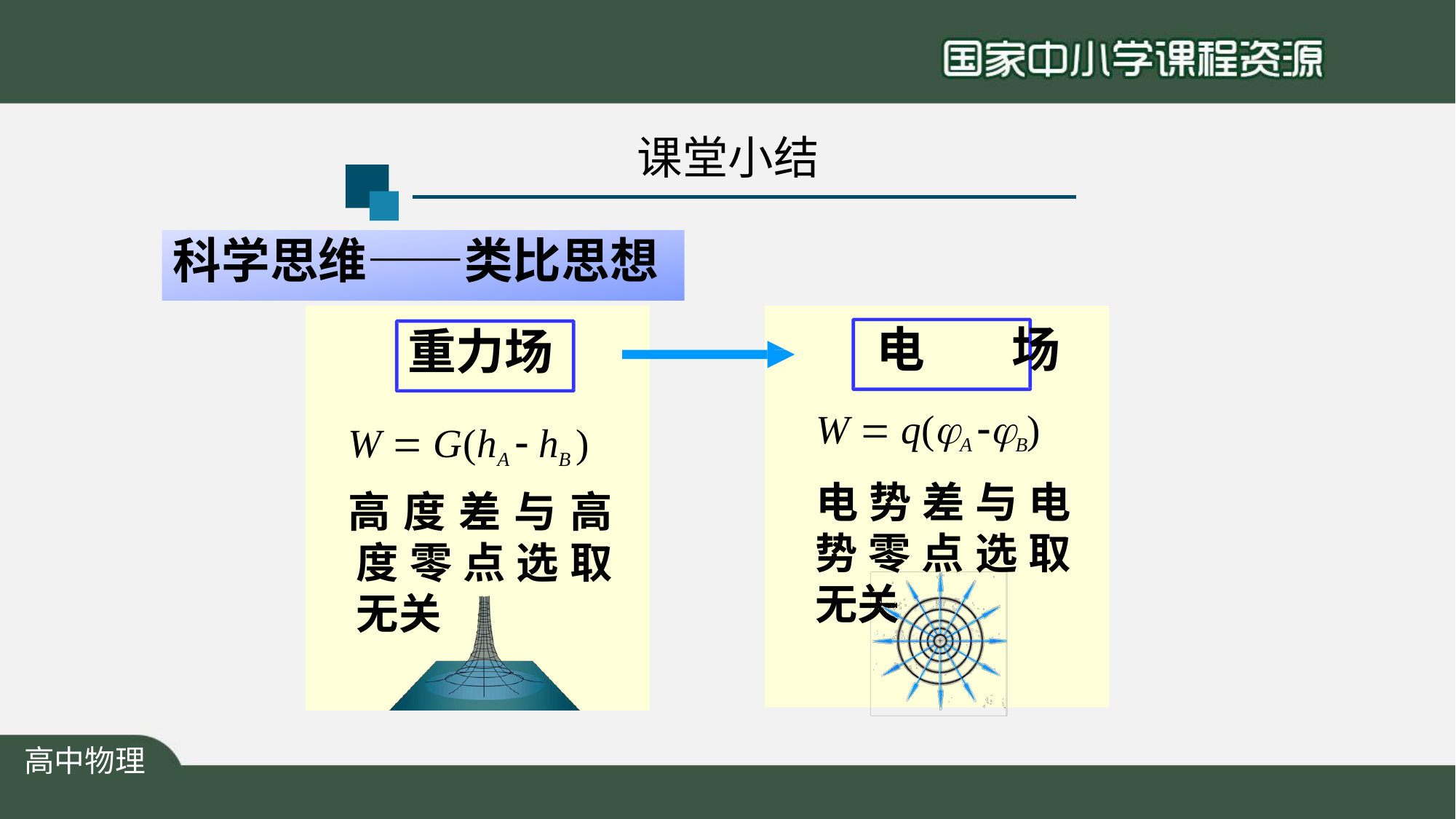

# 课堂小结

科学思维——类比思想

电	场
W = q(ϕA −ϕB )
电 势 差 与 电 势 零 点 选 取 无关

重力场
W = G(hA − hB )
高 度 差 与 高 度 零 点 选 取 无关

高中物理